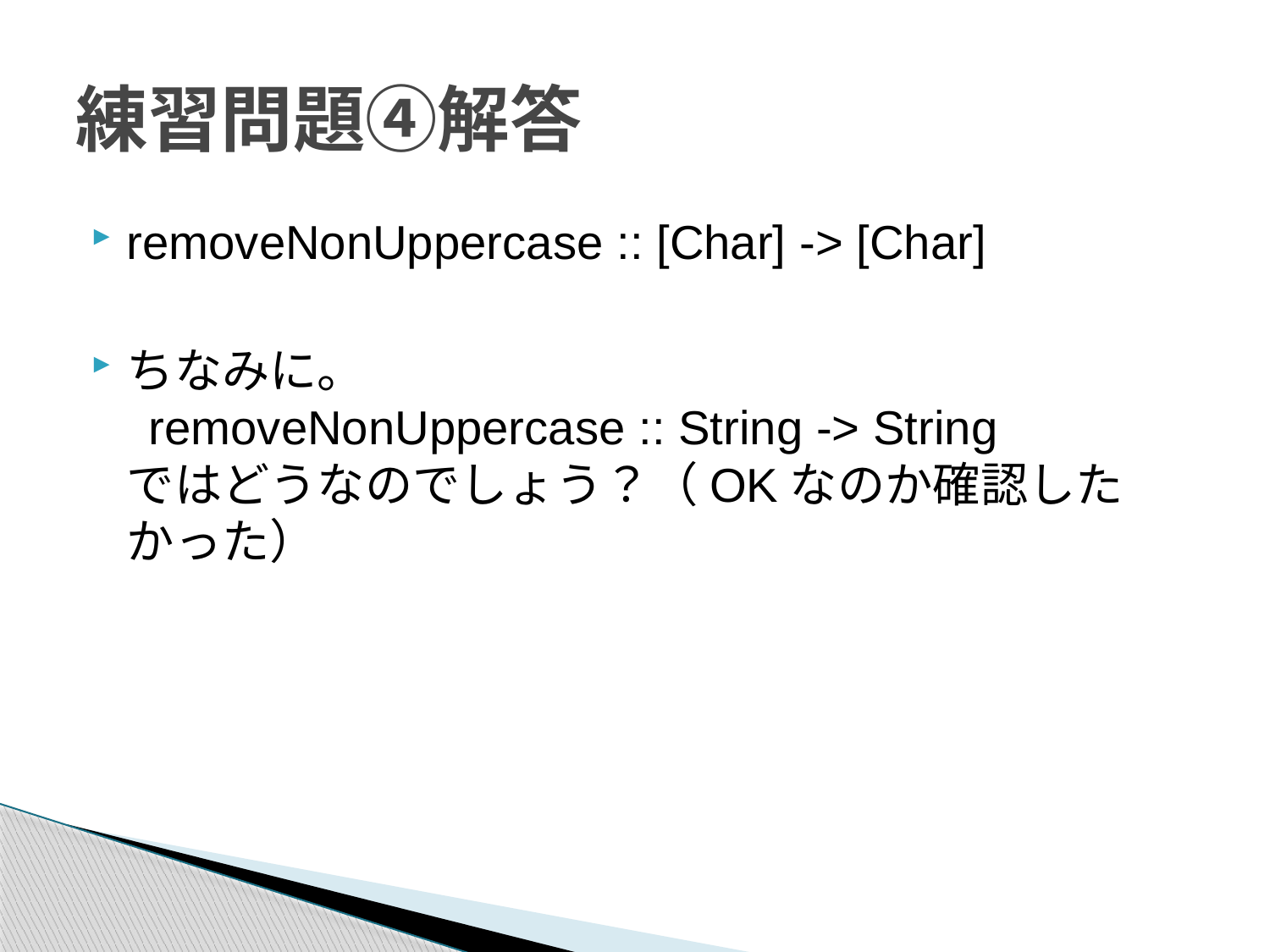

# 練習問題④解答
removeNonUppercase :: [Char] -> [Char]

ちなみに。
 removeNonUppercase :: String -> String
ではどうなのでしょう？（OKなのか確認したかった）